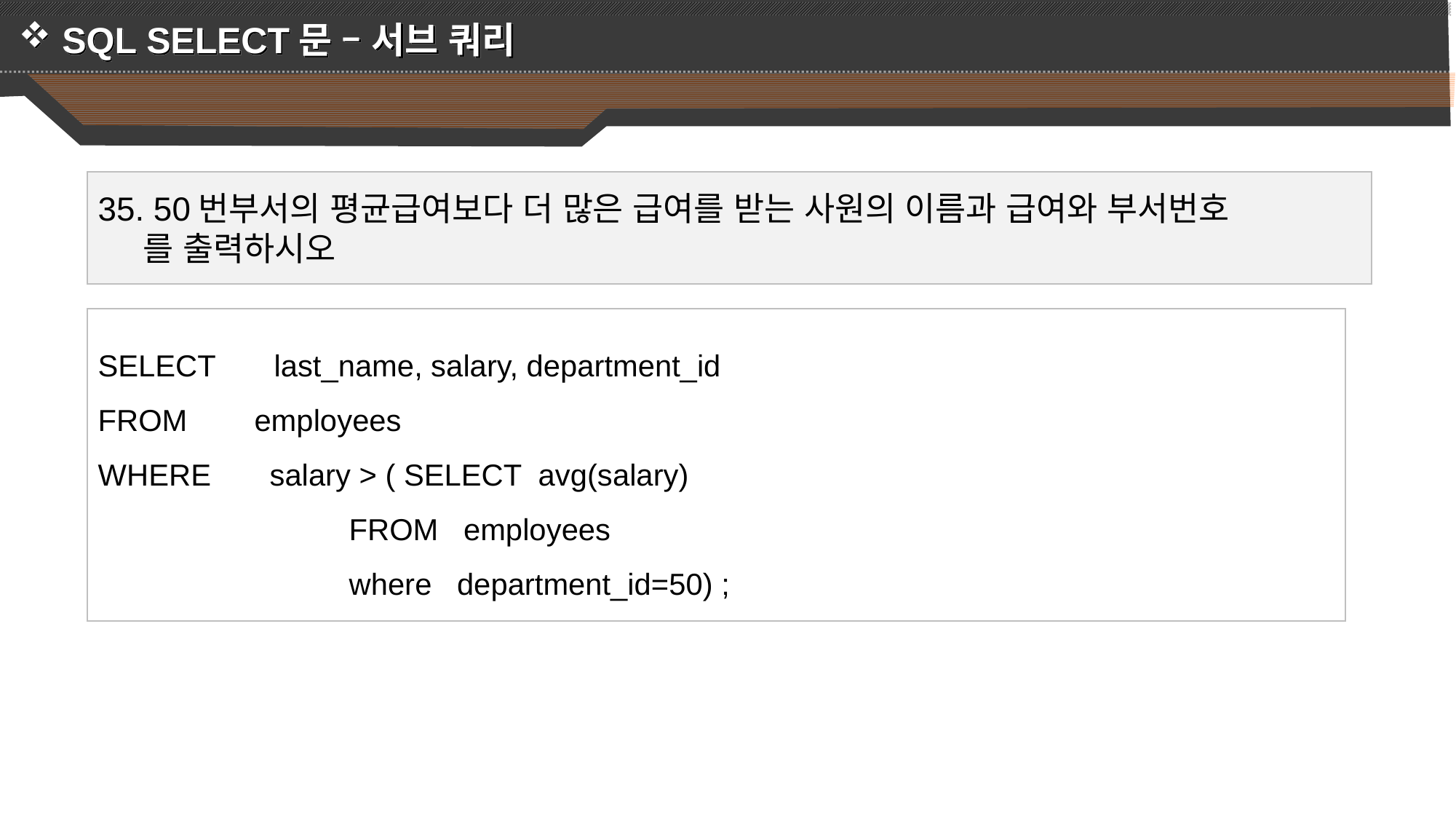

SQL SELECT문 – 서브 쿼리

35. 50번부서의 평균급여보다 더 많은 급여를 받는 사원의 이름과 급여와 부서번호
    를 출력하시오
SELECT       last_name, salary, department_id
FROM        employees
WHERE       salary > ( SELECT  avg(salary)
                              FROM   employees
                              where   department_id=50) ;